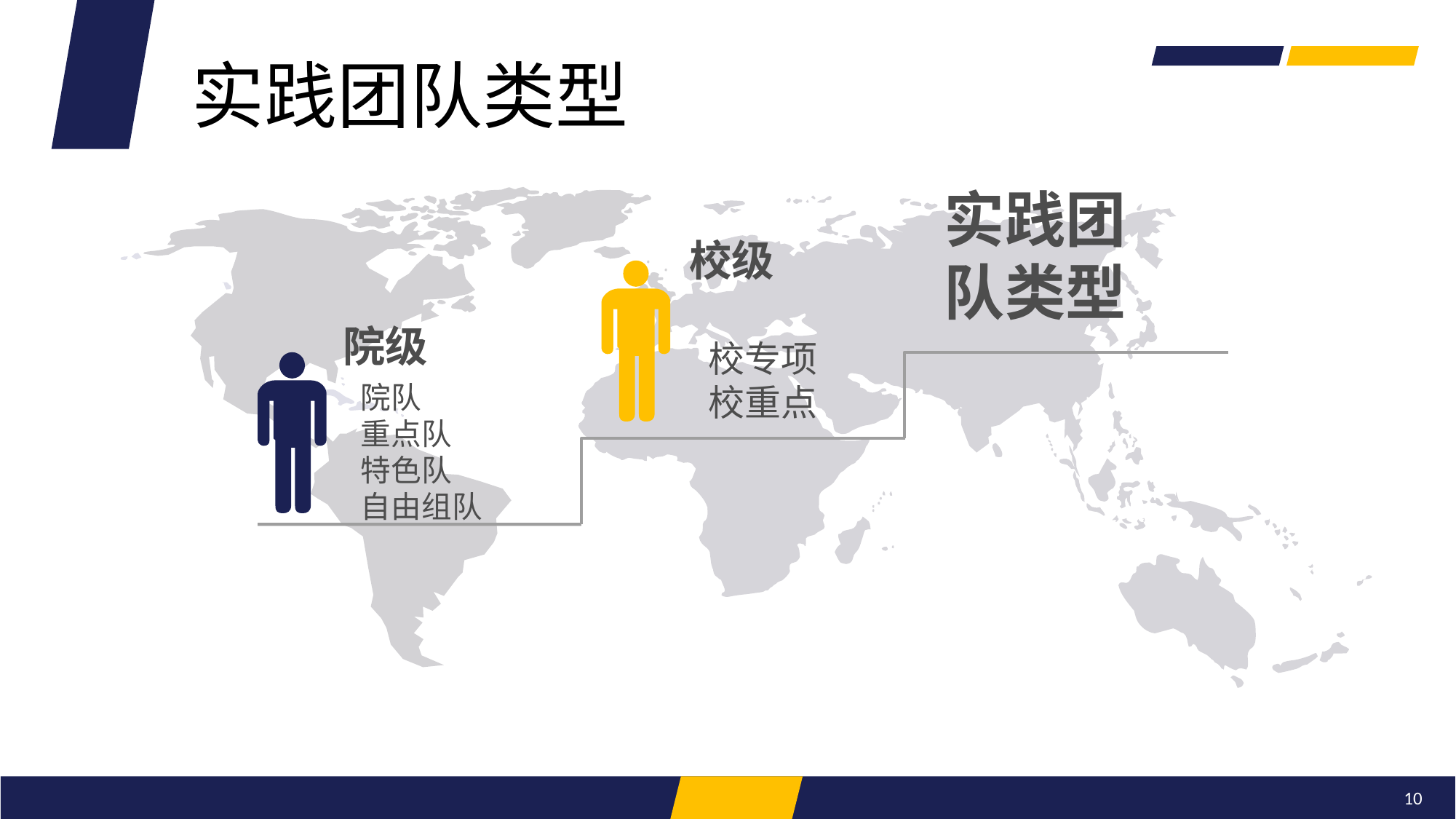

实践团队类型

实践团队类型

校级
校专项
校重点

院级
院队
重点队
特色队
自由组队

10